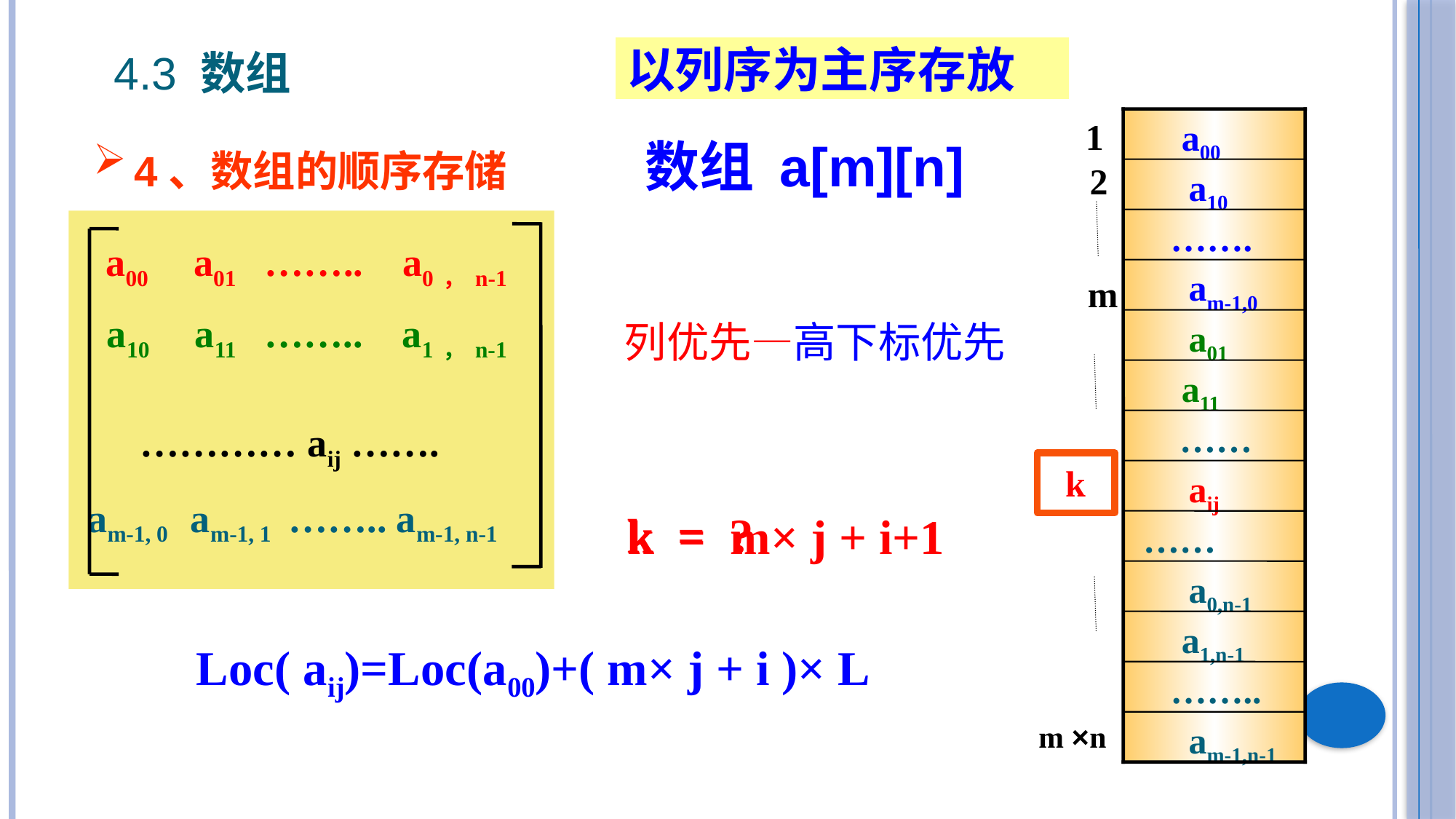

4.3 数组
以列序为主序存放
4、数组的顺序存储              数组 a[m][n]
1
         a00

      a10

    …….

      am-1,0

      a01

         a11

     ……

      aij

 ……

      a0,n-1

         a1,n-1

    ……..

      am-1,n-1

2

m

k

m ×n

             a00        a01     ……..    a0，n-1
             a10        a11     ……..    a1，n-1
             ………… aij …….
              am-1, 0    am-1, 1   …….. am-1, n-1

列优先—高下标优先

k  =  ?
k  =  m× j + i+1
Loc( aij)=Loc(a00)+( m× j + i )× L